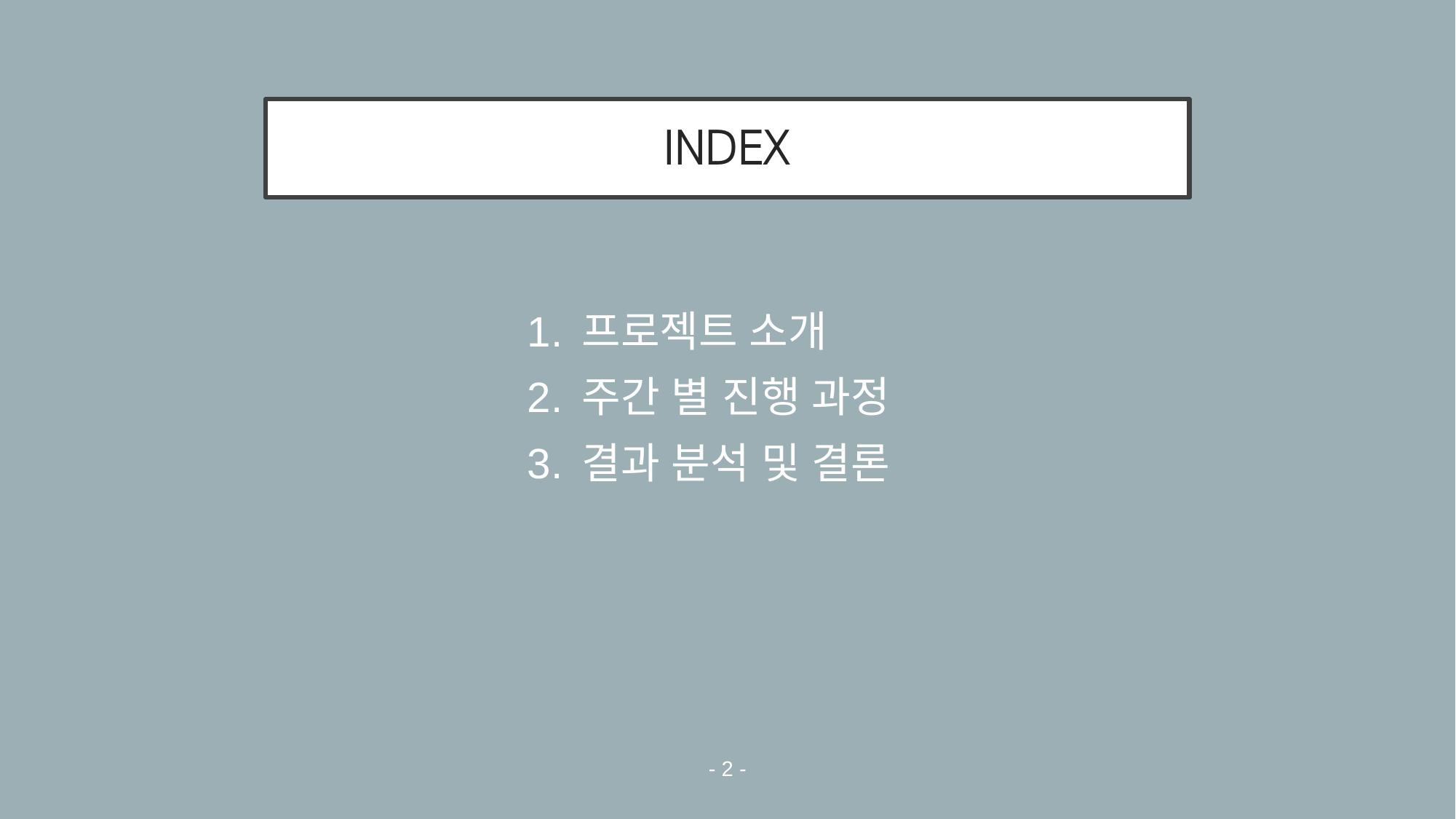

# INDEX
프로젝트 소개
주간 별 진행 과정
결과 분석 및 결론

- 2 -